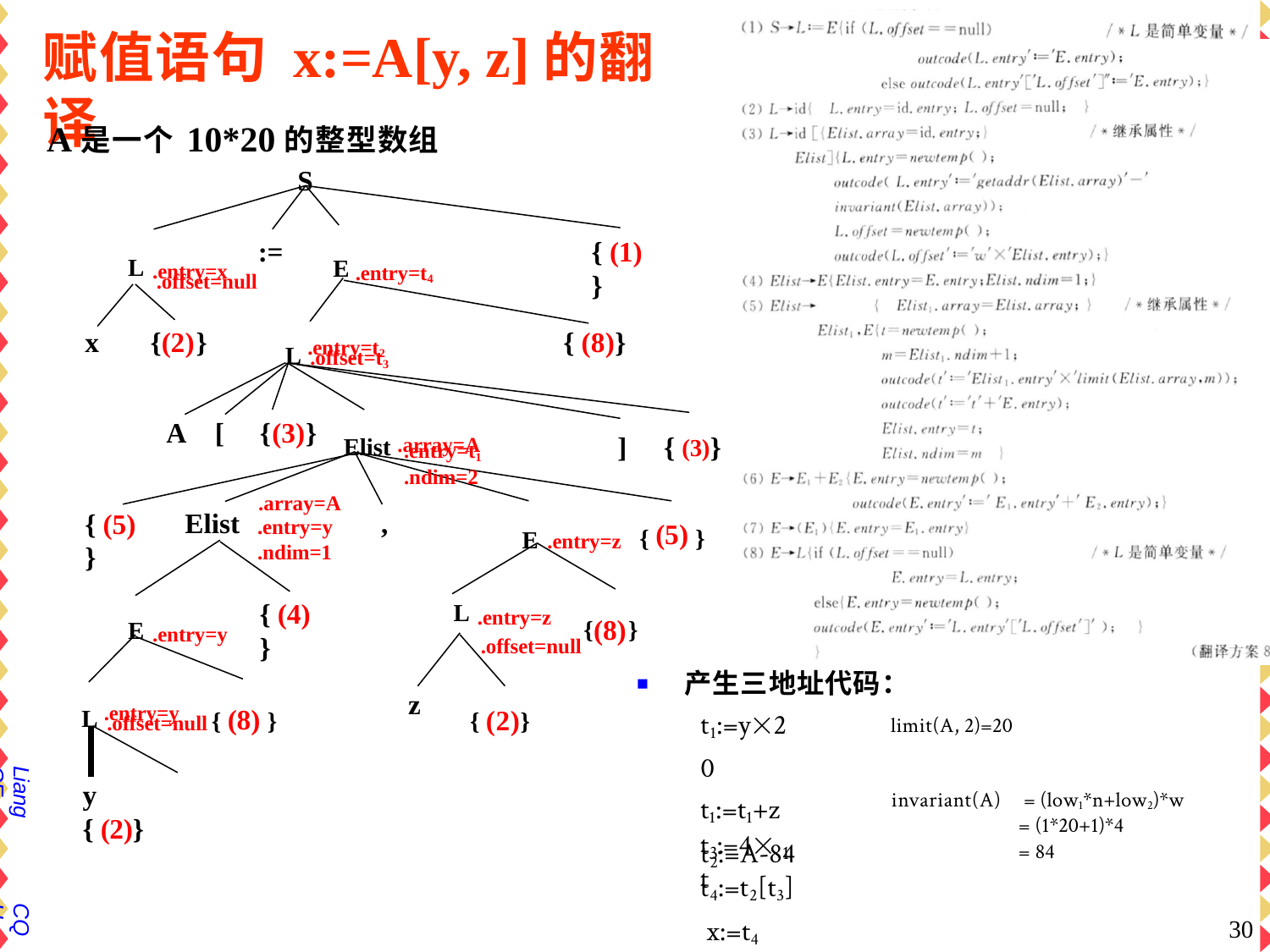

# 赋值语句 x:=A[y, z]的翻译

A是一个10*20的整型数组
S

:=
{ (1) }
L .entry=x
E .entry=t4
.offset=null

L .entry=t2
x	{(2)}
{ (8)}
.offset=t3

Elist .array=A
A	[	{(3)}
]	{ (3)}
.entry=t1
.ndim=2

.array=A
.entry=y
.ndim=1
{ (5) }
Elist
,
{ (5) }
E .entry=z

{ (4) }
{(8)}
E .entry=y
L .entry=z
.offset=null

产生三地址代码：
L .entry=y
z
{ (8) }
{ (2)}
t1:=y×20  t1:=t1+z  t2:=A-84
.offset=null
limit(A, 2)=20

Liang GE
y	{ (2)}
invariant(A)	= (low1*n+low2)*w
= (1*20+1)*4
= 84
t :=4×t
3	1
t4:=t2[t3]  x:=t4
CQU
30